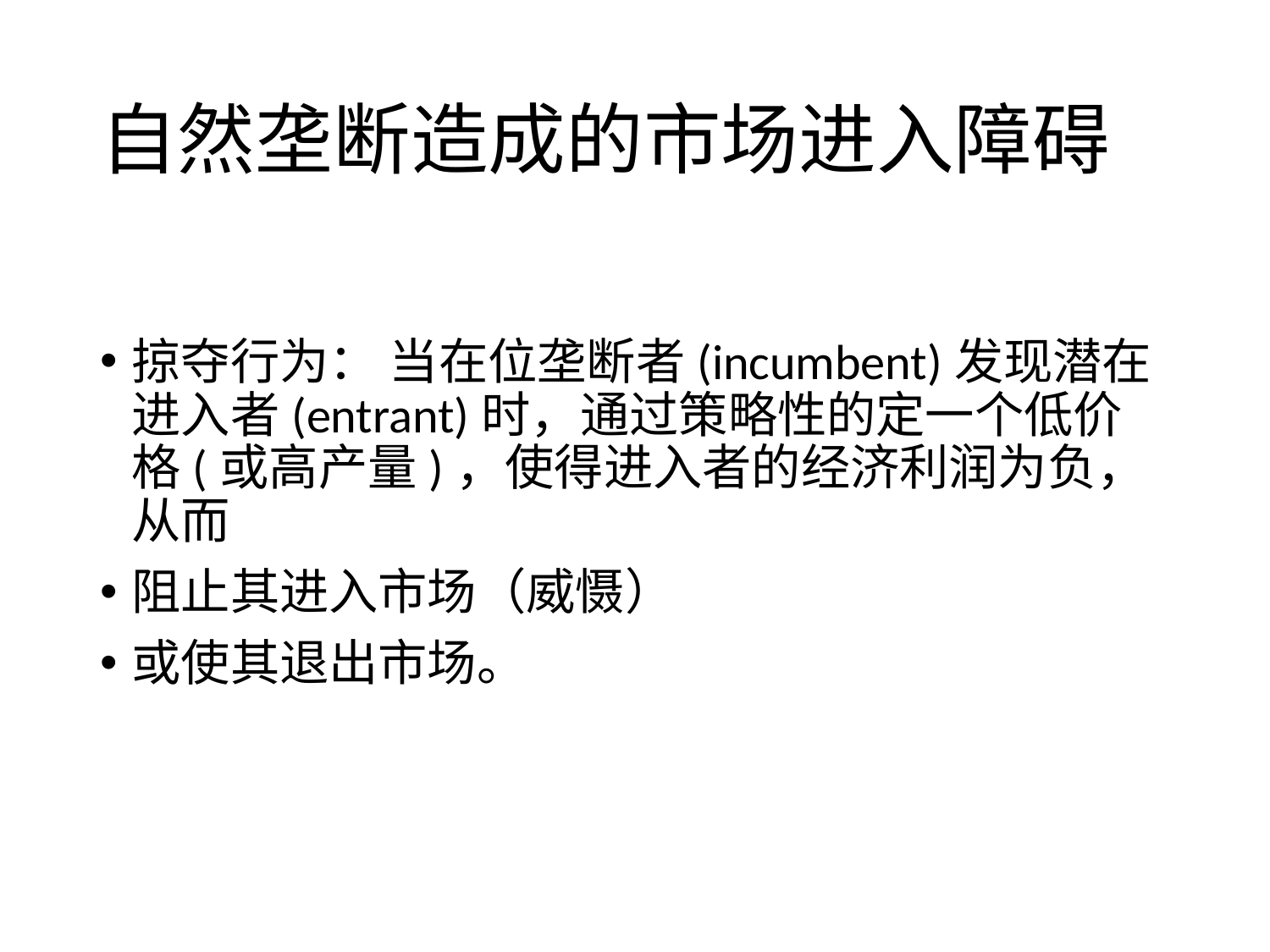

# 自然垄断造成的市场进入障碍

掠夺行为： 当在位垄断者(incumbent)发现潜在进入者(entrant)时，通过策略性的定一个低价格(或高产量)，使得进入者的经济利润为负，从而
阻止其进入市场（威慑）
或使其退出市场。